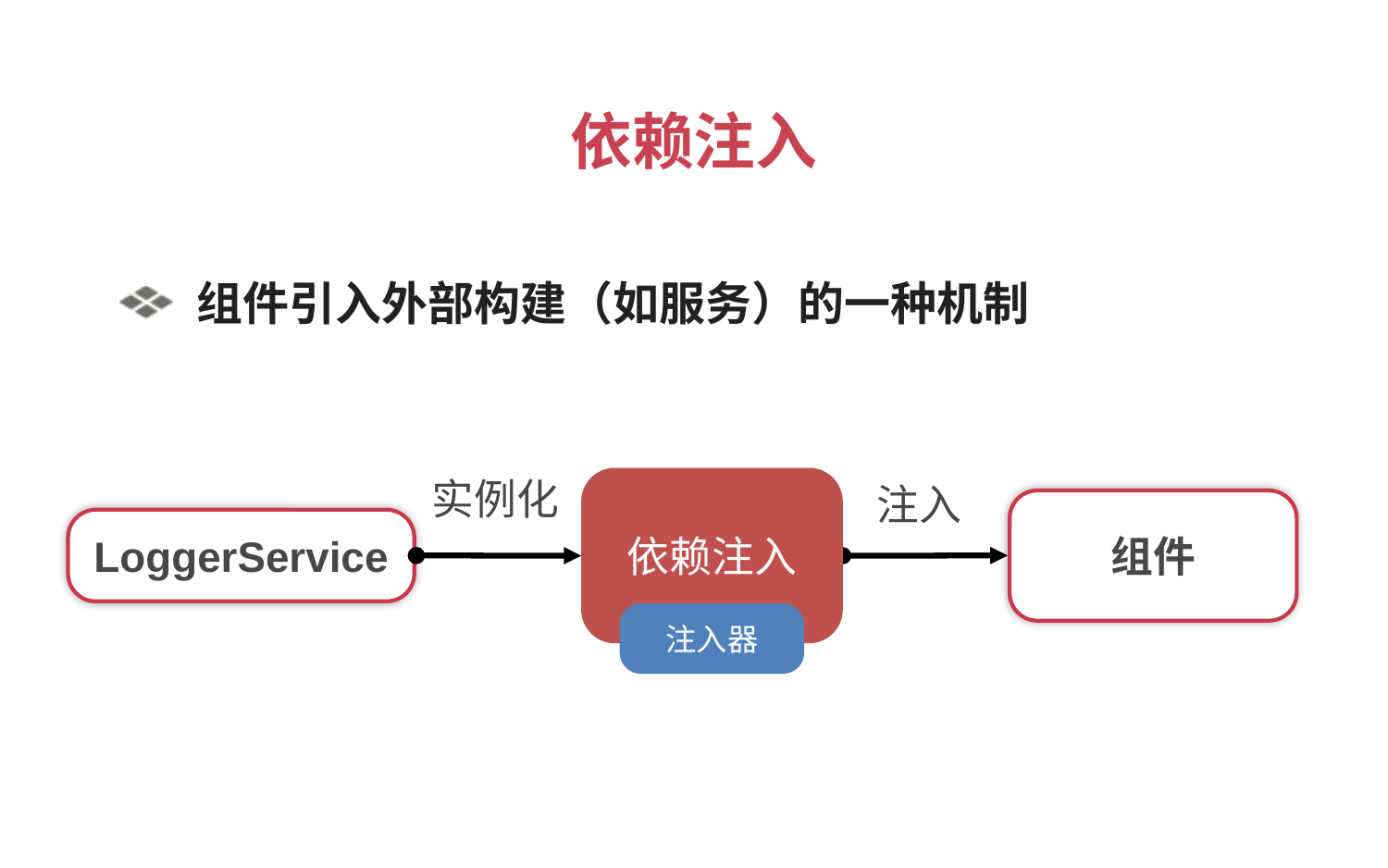

依赖注入
 组件引入外部构建（如服务）的一种机制
实例化

依赖注入
注入
组件
LoggerService

注入器